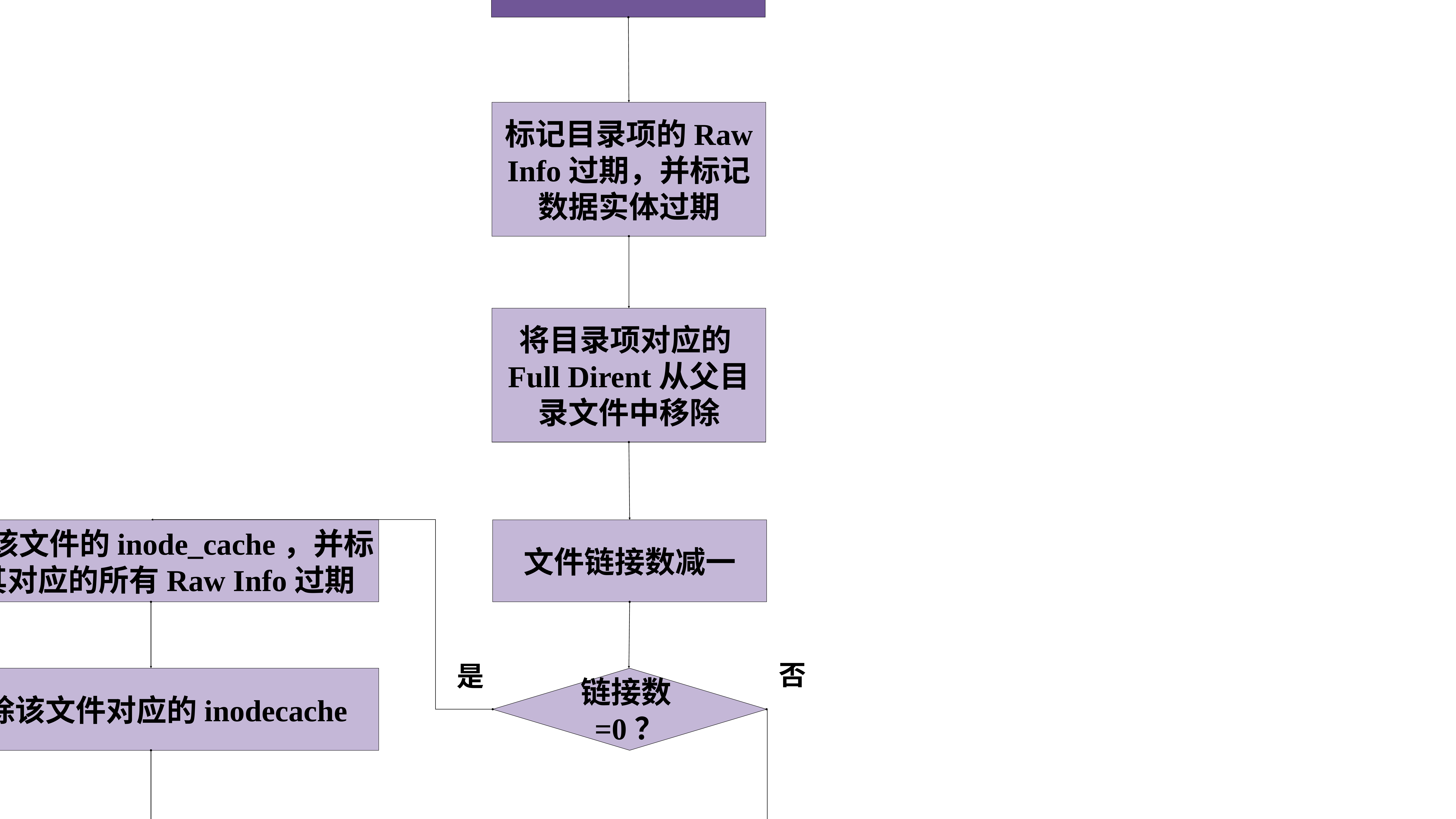

Delete File
标记目录项的Raw Info过期，并标记数据实体过期
将目录项对应的Full Dirent从父目录文件中移除
查找该文件的inode_cache，并标记其对应的所有Raw Info过期
文件链接数减一
否
是
删除该文件对应的inodecache
链接数=0？
Delete File End